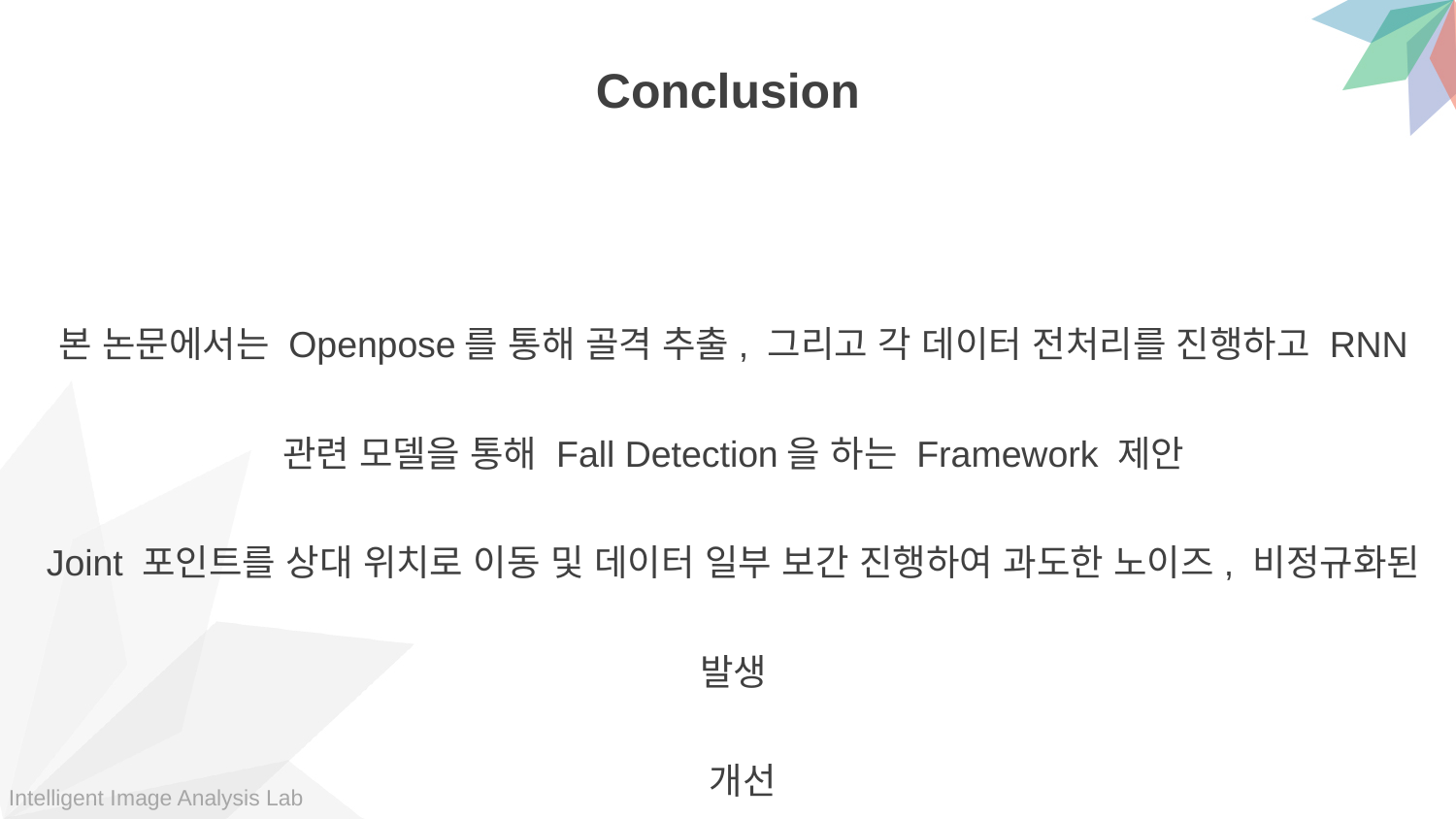

Conclusion
본 논문에서는 Openpose를 통해 골격 추출, 그리고 각 데이터 전처리를 진행하고 RNN 관련 모델을 통해 Fall Detection을 하는 Framework 제안
Joint 포인트를 상대 위치로 이동 및 데이터 일부 보간 진행하여 과도한 노이즈, 비정규화된 발생
 개선